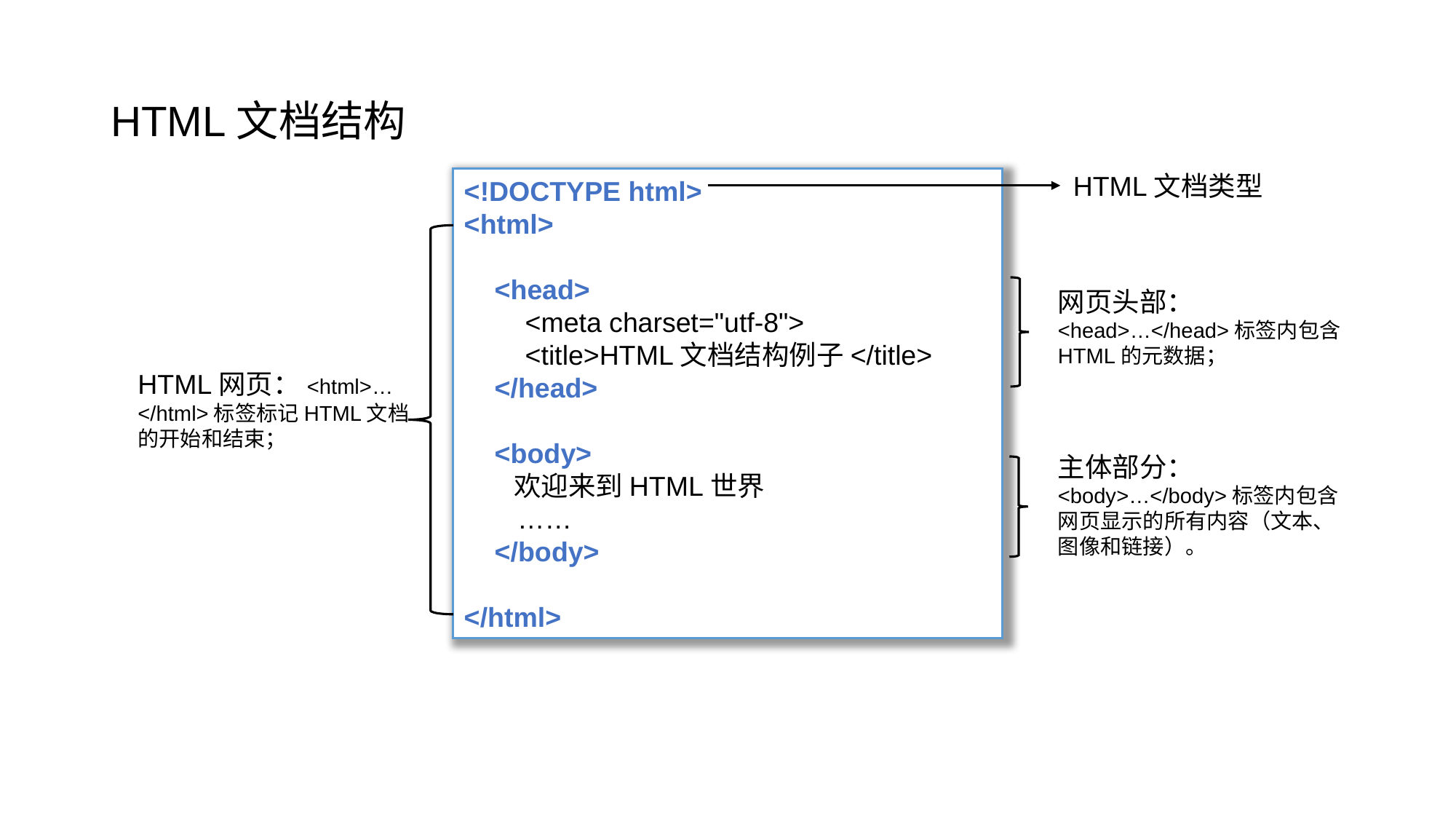

# HTML文档结构
HTML文档类型
<!DOCTYPE html>
<html>

    <head>
        <meta charset="utf-8">
        <title>HTML文档结构例子</title>
    </head>

    <body>
       欢迎来到HTML世界
       ……
    </body>

</html>

网页头部：
<head>…</head>标签内包含HTML的元数据；
HTML网页：<html>…</html>标签标记HTML文档的开始和结束；
主体部分：
<body>…</body>标签内包含网页显示的所有内容（文本、图像和链接）。